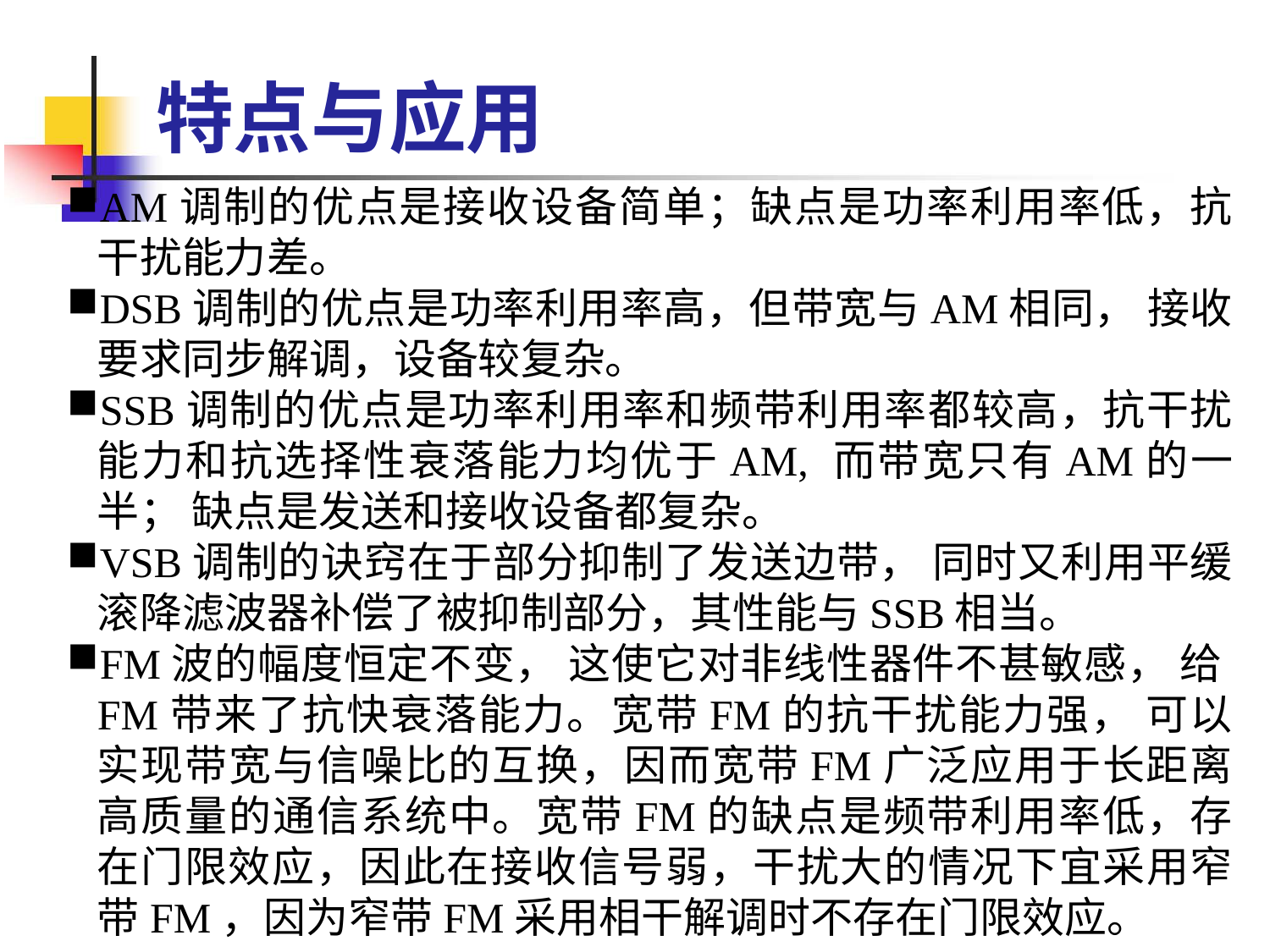

# 特点与应用
AM调制的优点是接收设备简单；缺点是功率利用率低，抗干扰能力差。
DSB调制的优点是功率利用率高，但带宽与AM相同， 接收要求同步解调，设备较复杂。
SSB调制的优点是功率利用率和频带利用率都较高，抗干扰能力和抗选择性衰落能力均优于AM, 而带宽只有AM的一半； 缺点是发送和接收设备都复杂。
VSB调制的诀窍在于部分抑制了发送边带， 同时又利用平缓滚降滤波器补偿了被抑制部分，其性能与SSB相当。
FM波的幅度恒定不变， 这使它对非线性器件不甚敏感， 给FM带来了抗快衰落能力。宽带FM的抗干扰能力强， 可以实现带宽与信噪比的互换，因而宽带FM广泛应用于长距离高质量的通信系统中。宽带FM的缺点是频带利用率低，存在门限效应，因此在接收信号弱，干扰大的情况下宜采用窄带FM，因为窄带FM采用相干解调时不存在门限效应。